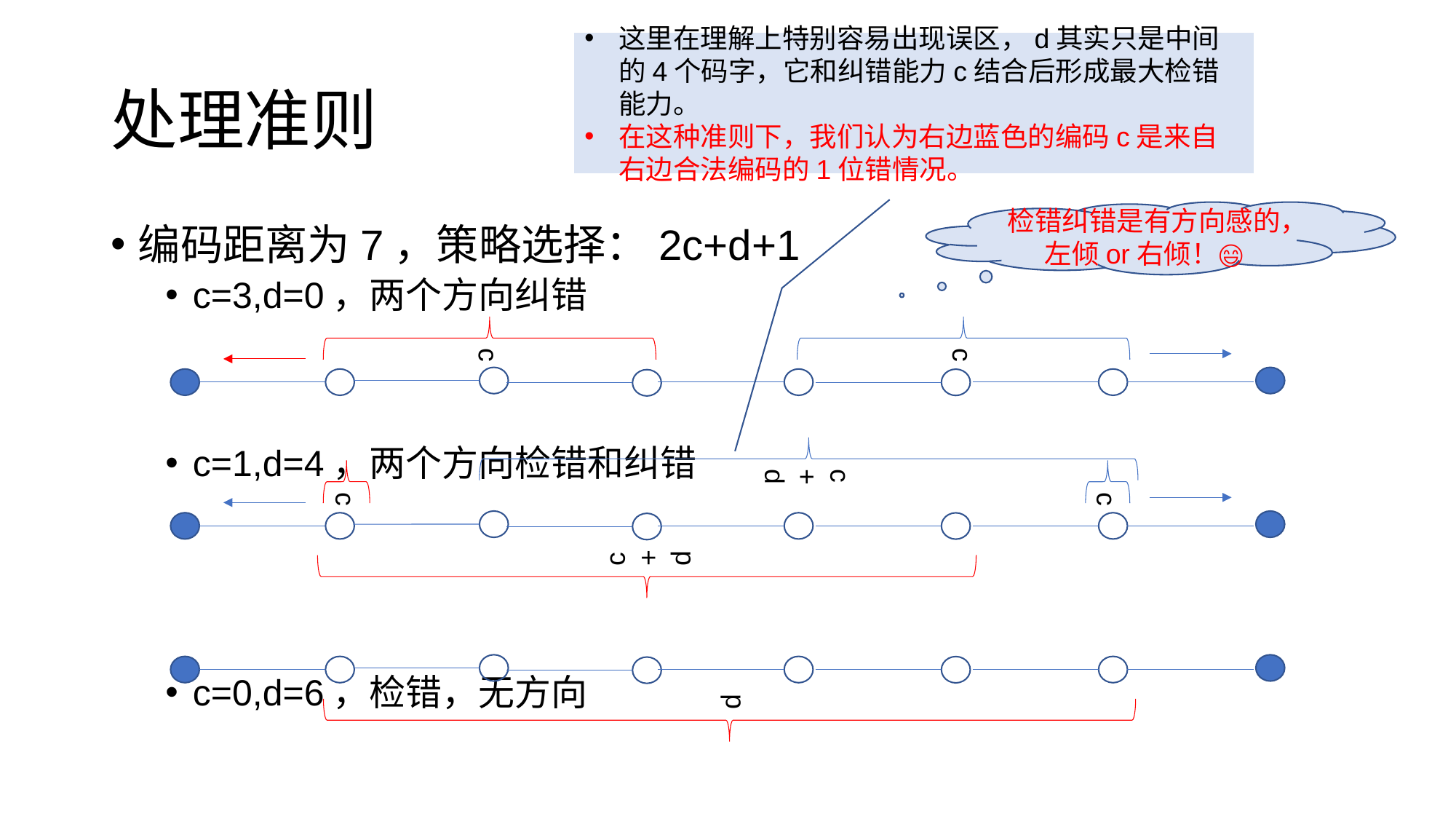

这里在理解上特别容易出现误区，d其实只是中间的4个码字，它和纠错能力c结合后形成最大检错能力。
在这种准则下，我们认为右边蓝色的编码c是来自右边合法编码的1位错情况。
# 处理准则
c+d
c
c
检错纠错是有方向感的，左倾or右倾！😄
编码距离为7，策略选择：2c+d+1
c=3,d=0，两个方向纠错

c=1,d=4，两个方向检错和纠错

c=0,d=6，检错，无方向
c+d
d

c
c